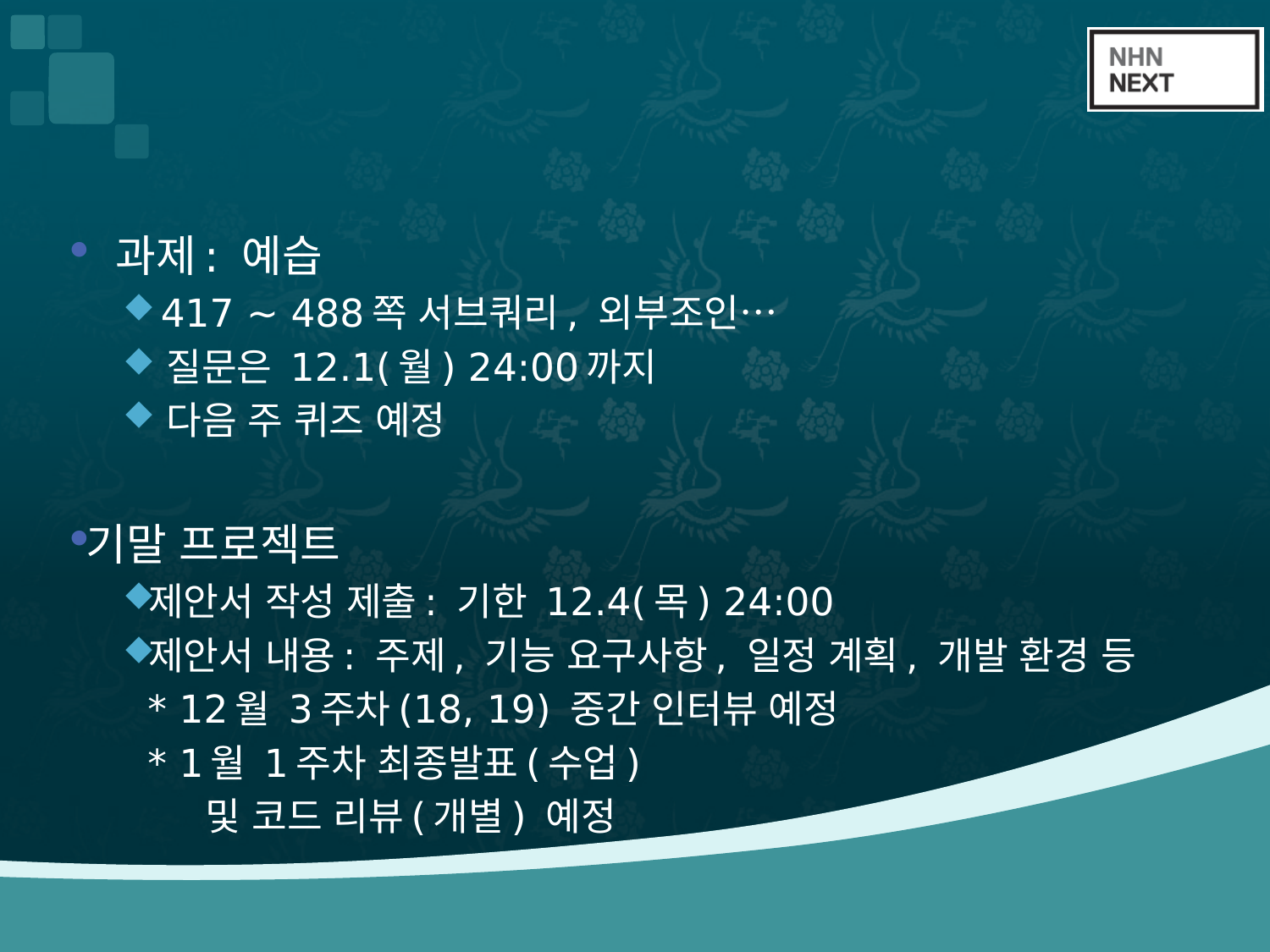

#
과제: 예습
 417 ~ 488쪽 서브쿼리, 외부조인…
 질문은 12.1(월) 24:00까지
 다음 주 퀴즈 예정

기말 프로젝트
제안서 작성 제출: 기한 12.4(목) 24:00
제안서 내용: 주제, 기능 요구사항, 일정 계획, 개발 환경 등
  * 12월 3주차(18, 19) 중간 인터뷰 예정
  * 1월 1주차 최종발표(수업)
       및 코드 리뷰(개별) 예정